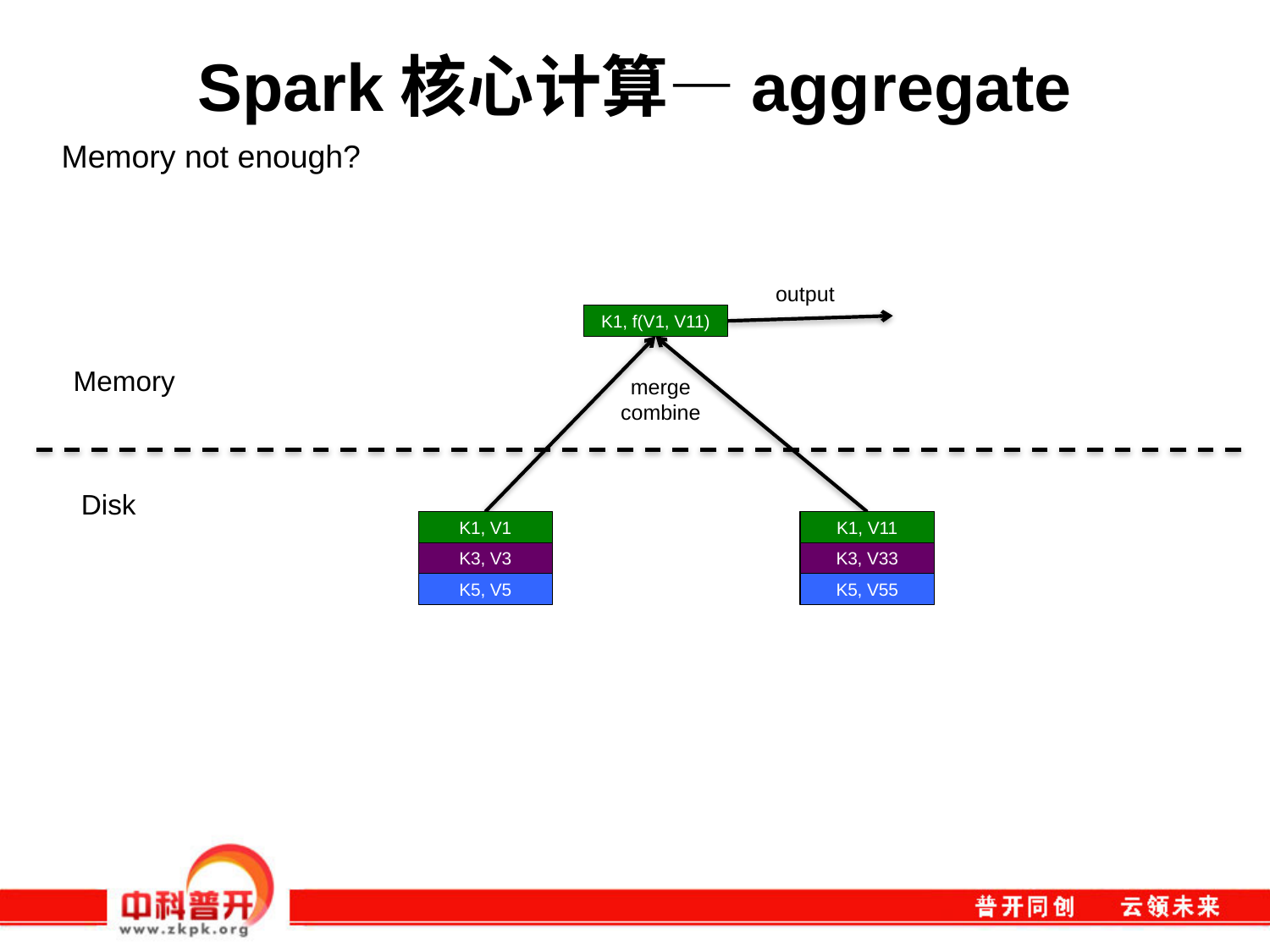

# Spark核心计算—aggregate
Memory not enough?
output
K1, f(V1, V11)
merge combine
Memory
Disk
K1, V1
K3, V3
K5, V5
K1, V11
K3, V33
K5, V55